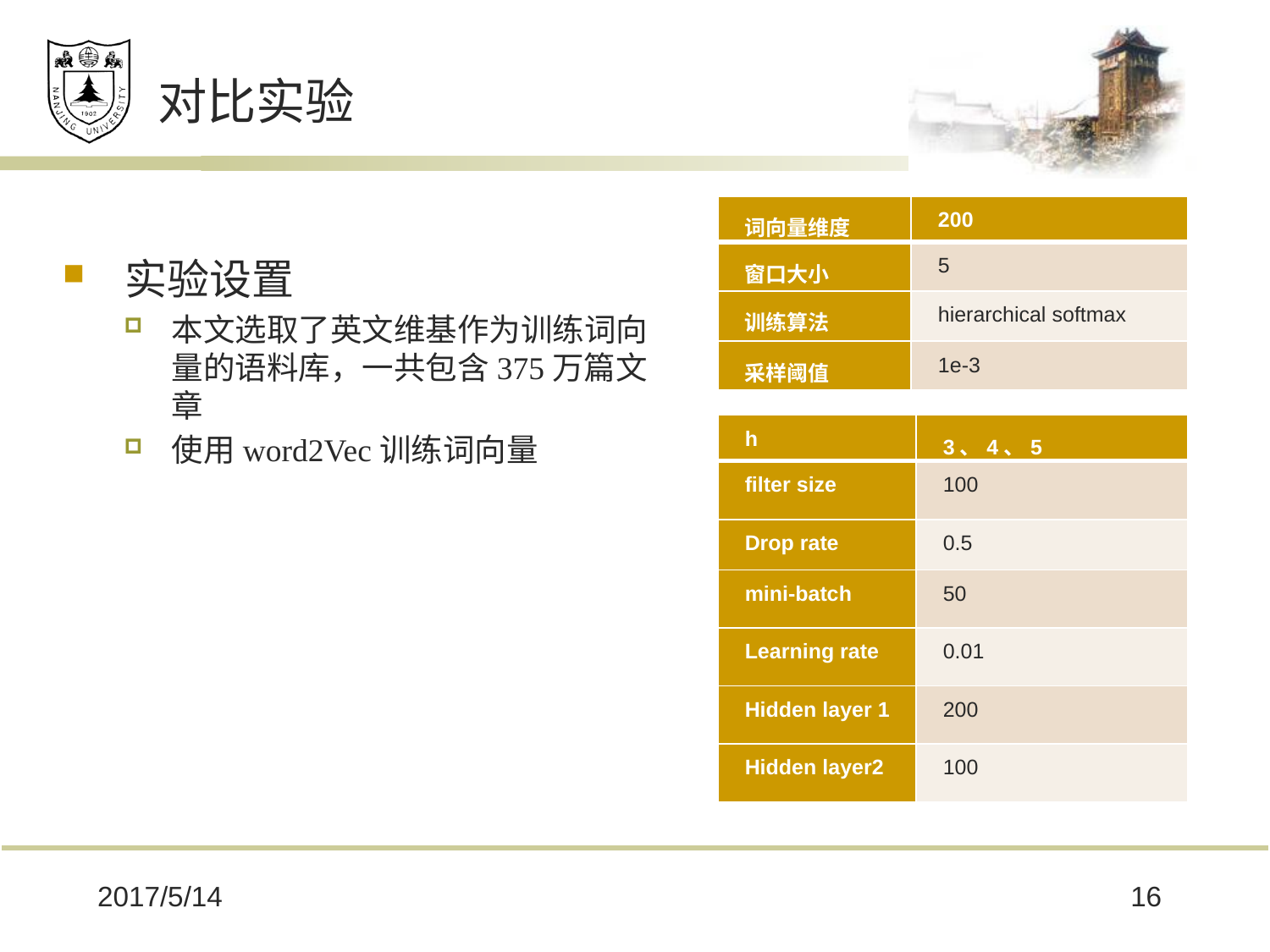

# 对比实验
| 词向量维度 | 200 |
| --- | --- |
| 窗口大小 | 5 |
| 训练算法 | hierarchical softmax |
| 采样阈值 | 1e-3 |
实验设置
本文选取了英文维基作为训练词向量的语料库，一共包含375万篇文章
使用word2Vec训练词向量

| h | 3、4、5 |
| --- | --- |
| filter size | 100 |
| Drop rate | 0.5 |
| mini-batch | 50 |
| Learning rate | 0.01 |
| Hidden layer 1 | 200 |
| Hidden layer2 | 100 |
2017/5/14
16